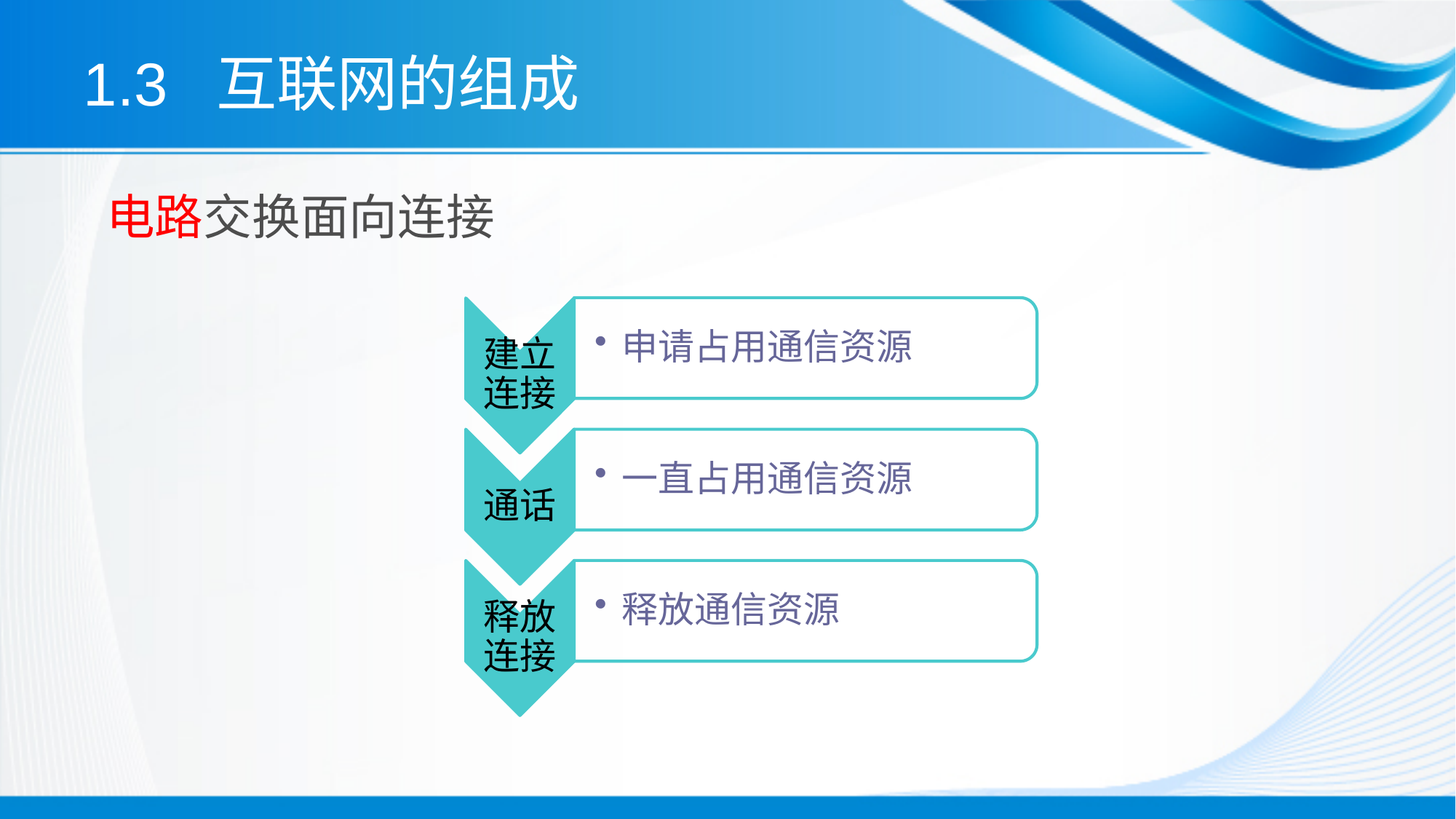

# 1.3  互联网的组成
电路交换面向连接
建立连接
申请占用通信资源
通话
一直占用通信资源
释放连接
释放通信资源